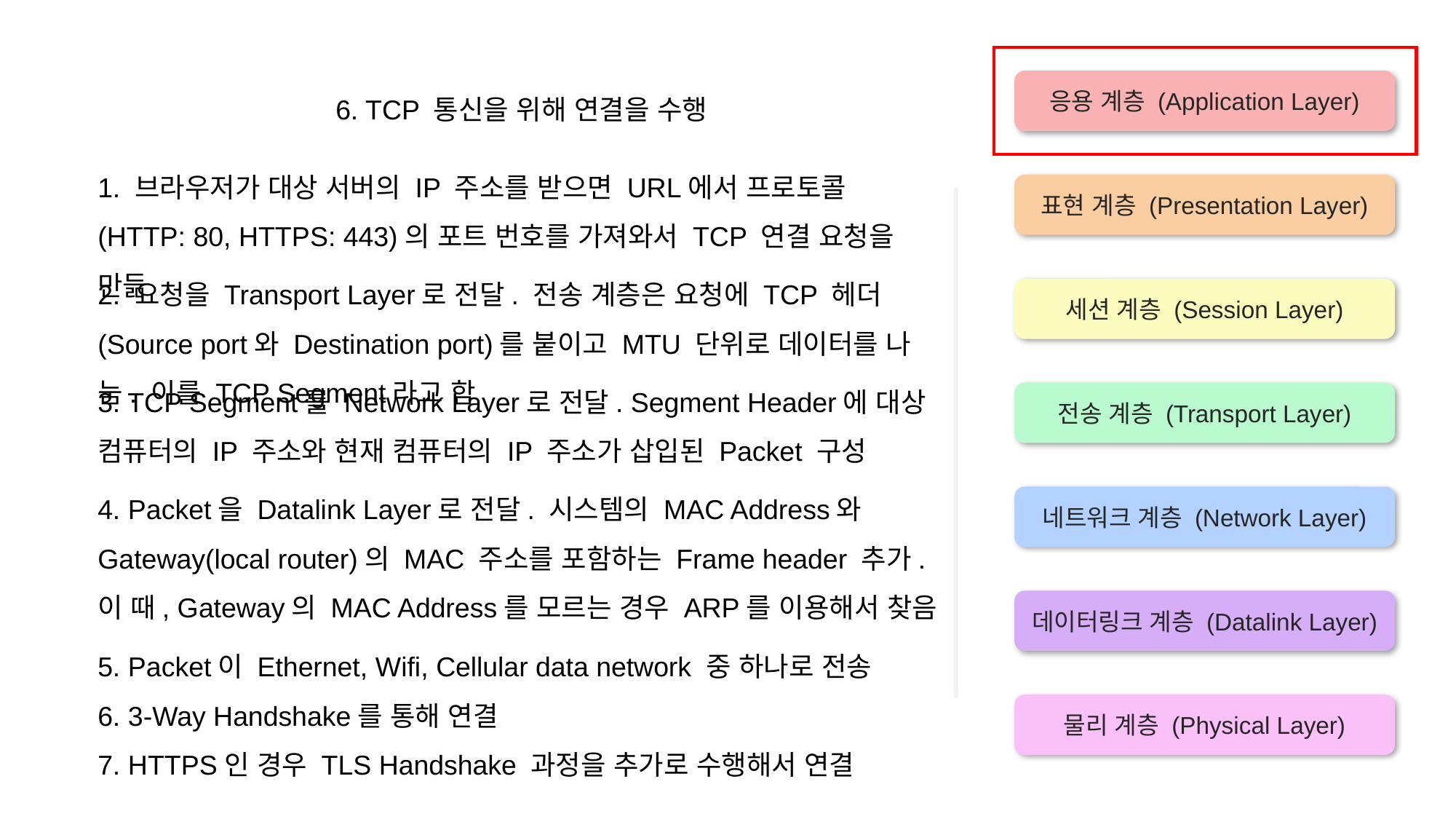

응용 계층 (Application Layer)
6. TCP 통신을 위해 연결을 수행
1. 브라우저가 대상 서버의 IP 주소를 받으면 URL에서 프로토콜 (HTTP: 80, HTTPS: 443)의 포트 번호를 가져와서 TCP 연결 요청을 만듦
표현 계층 (Presentation Layer)
2. 요청을 Transport Layer로 전달. 전송 계층은 요청에 TCP 헤더 (Source port와 Destination port)를 붙이고 MTU 단위로 데이터를 나눔. 이를 TCP Segment라고 함
세션 계층 (Session Layer)
3. TCP Segment를 Network Layer로 전달. Segment Header에 대상 컴퓨터의 IP 주소와 현재 컴퓨터의 IP 주소가 삽입된 Packet 구성
전송 계층 (Transport Layer)
4. Packet을 Datalink Layer로 전달. 시스템의 MAC Address와 Gateway(local router)의 MAC 주소를 포함하는 Frame header 추가. 이 때, Gateway의 MAC Address를 모르는 경우 ARP를 이용해서 찾음
네트워크 계층 (Network Layer)
데이터링크 계층 (Datalink Layer)
5. Packet이 Ethernet, Wifi, Cellular data network 중 하나로 전송
6. 3-Way Handshake를 통해 연결
7. HTTPS인 경우 TLS Handshake 과정을 추가로 수행해서 연결
물리 계층 (Physical Layer)